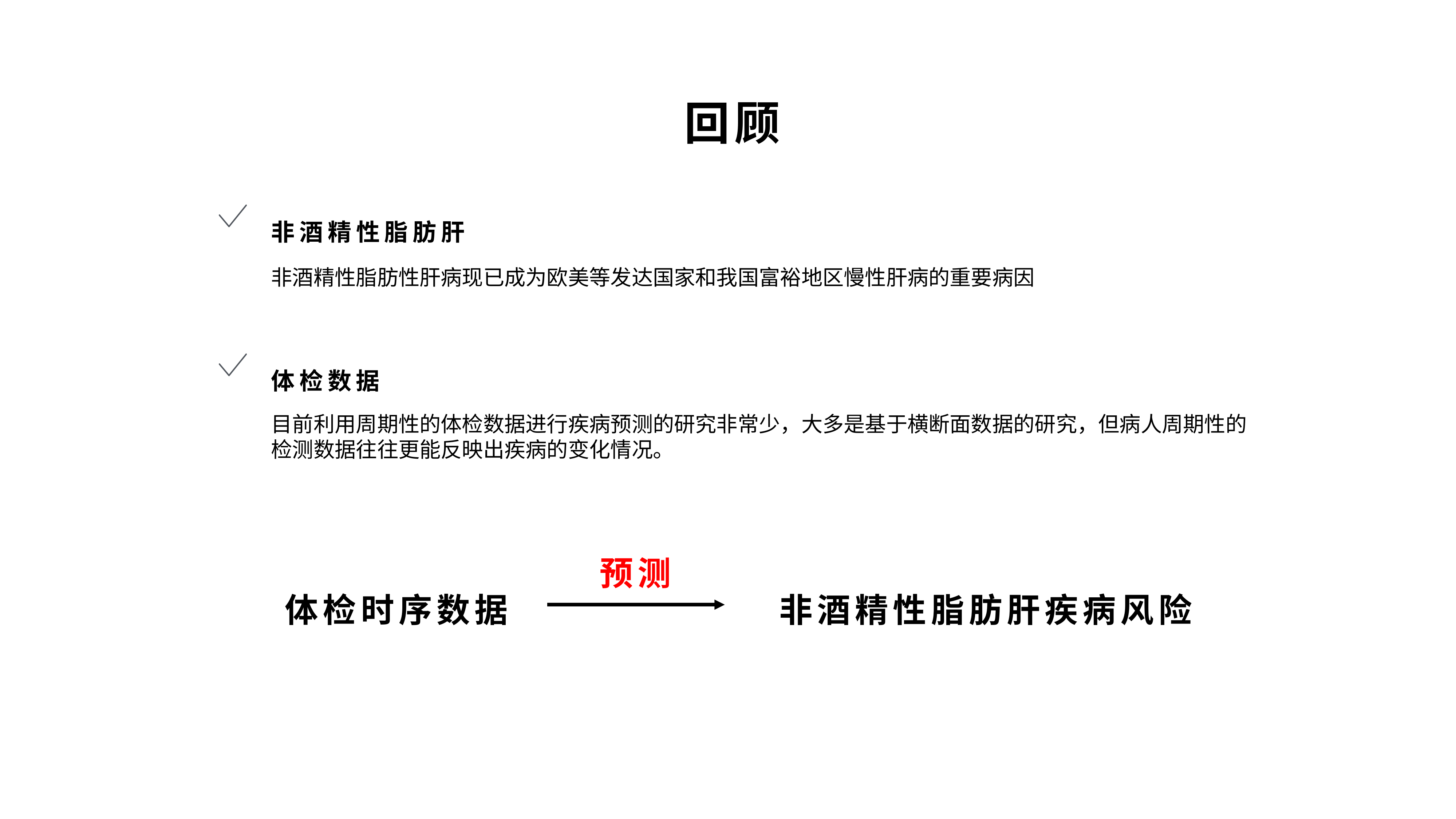

回顾
非酒精性脂肪肝

非酒精性脂肪性肝病现已成为欧美等发达国家和我国富裕地区慢性肝病的重要病因
体检数据

目前利用周期性的体检数据进行疾病预测的研究非常少，大多是基于横断面数据的研究，但病人周期性的检测数据往往更能反映出疾病的变化情况。
预测
非酒精性脂肪肝疾病风险
体检时序数据